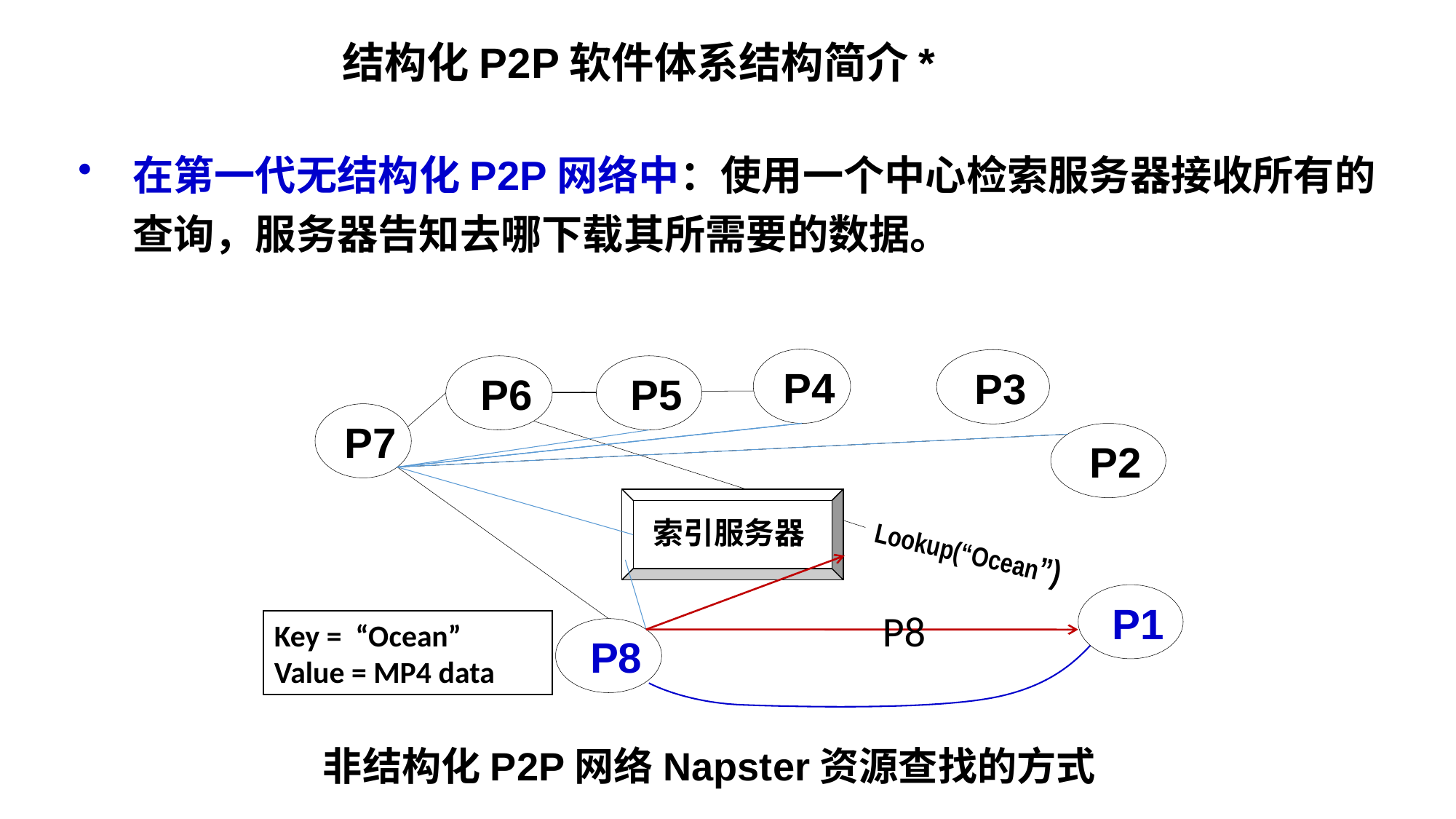

# 结构化P2P软件体系结构简介*
在第一代无结构化P2P网络中：使用一个中心检索服务器接收所有的查询，服务器告知去哪下载其所需要的数据。

P4
P3
P6
P5
P7
P2

索引服务器
Lookup(“Ocean”)
P1
P8
Key =  “Ocean”
Value = MP4 data
P8

非结构化P2P网络Napster资源查找的方式